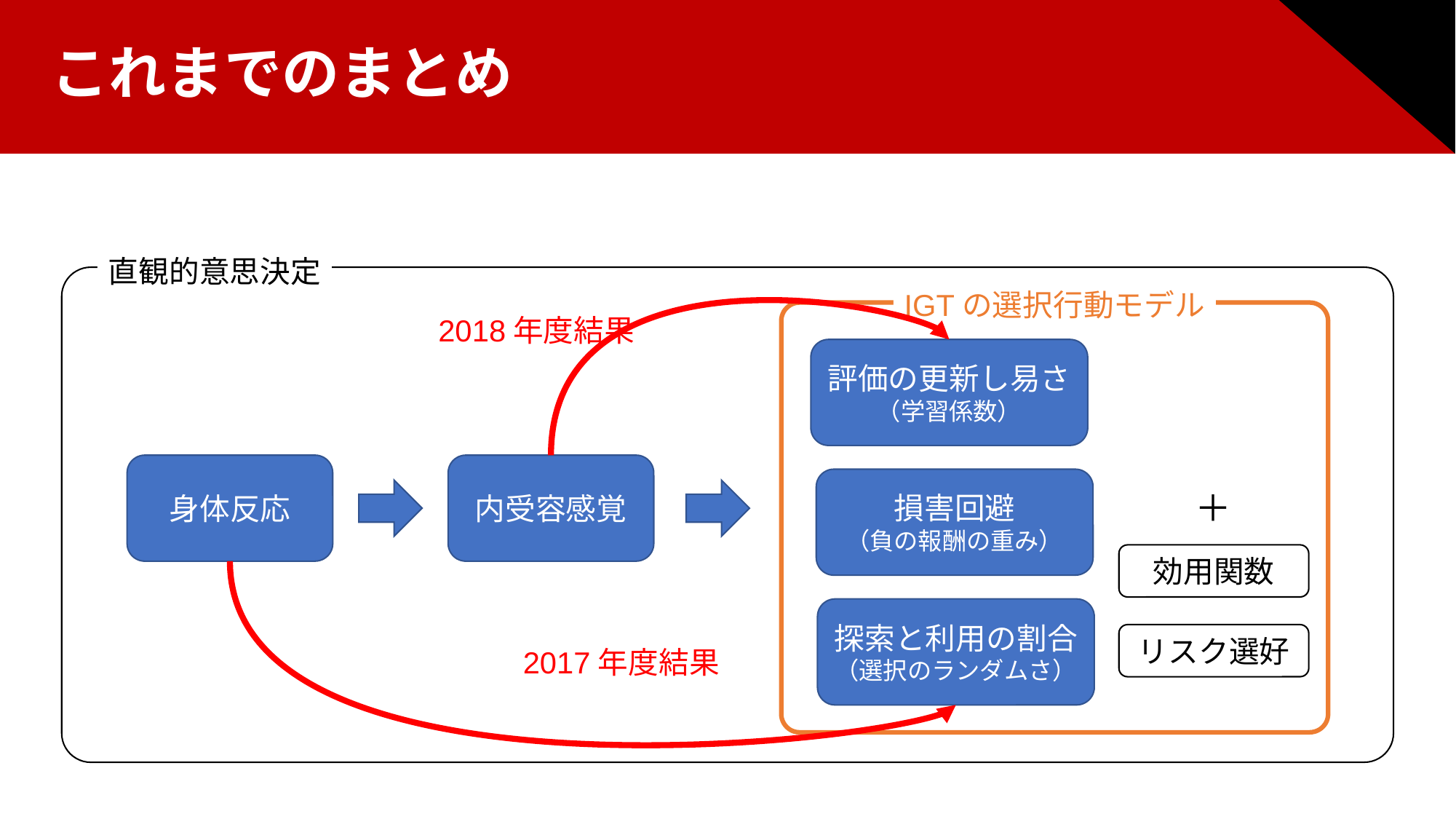

これまでのまとめ
直観的意思決定

IGTの選択行動モデル

2018年度結果
評価の更新し易さ
（学習係数）
身体反応
内受容感覚
損害回避
（負の報酬の重み）
＋

効用関数
探索と利用の割合
（選択のランダムさ）
リスク選好
2017年度結果